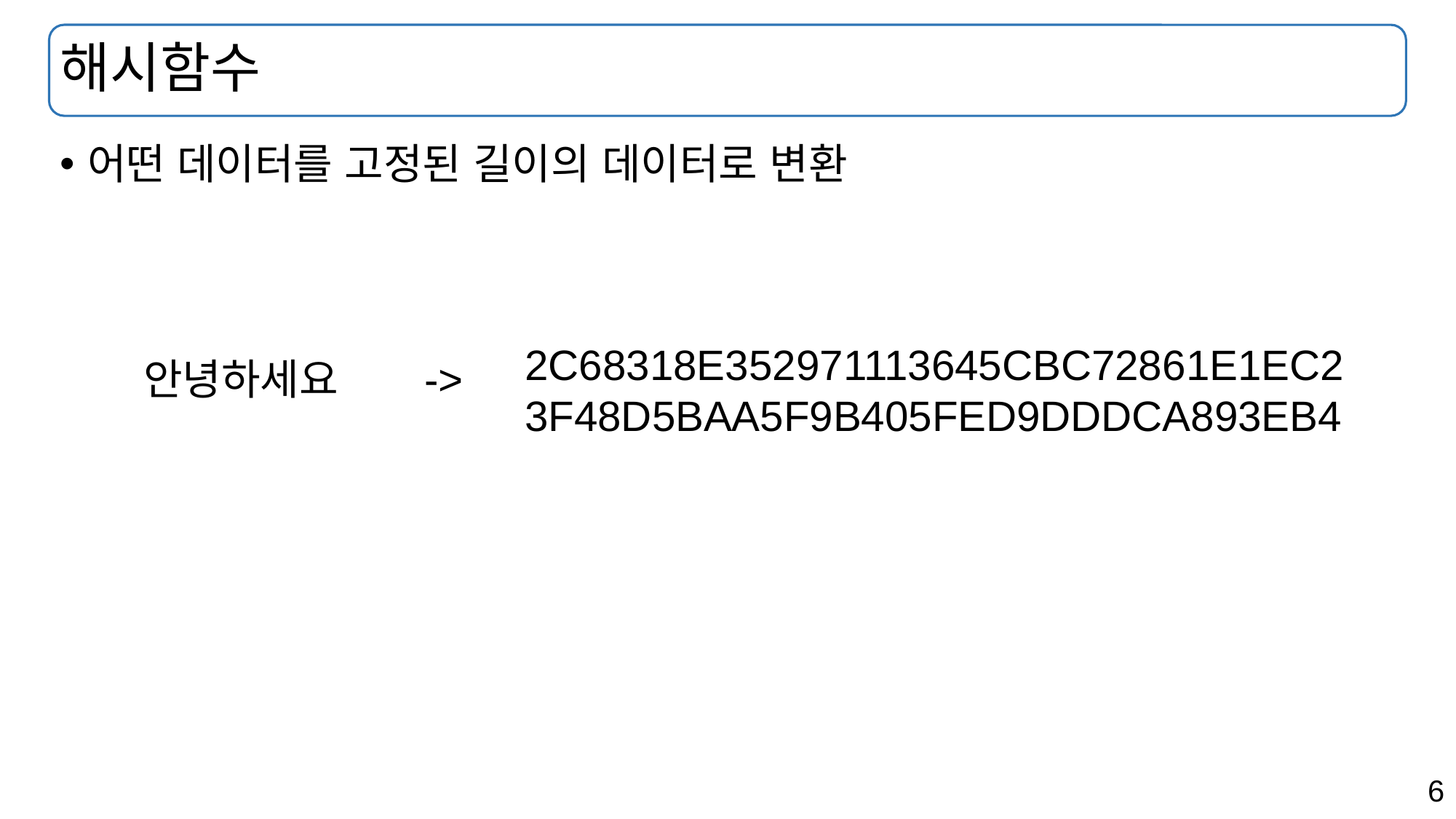

# 해시함수
어떤 데이터를 고정된 길이의 데이터로 변환
2C68318E352971113645CBC72861E1EC23F48D5BAA5F9B405FED9DDDCA893EB4
->
안녕하세요